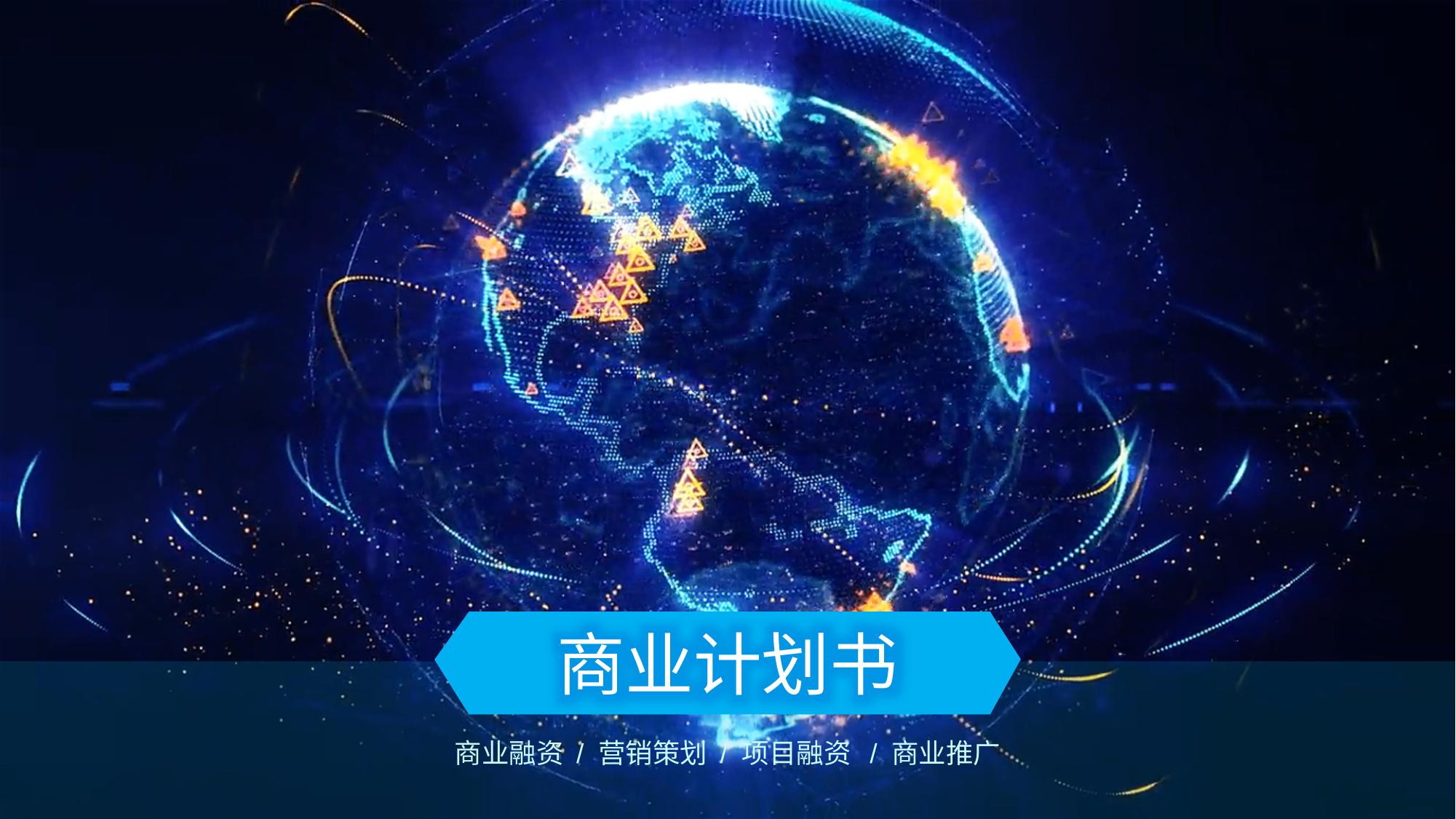

商业计划书

商业融资 / 营销策划 / 项目融资  / 商业推广